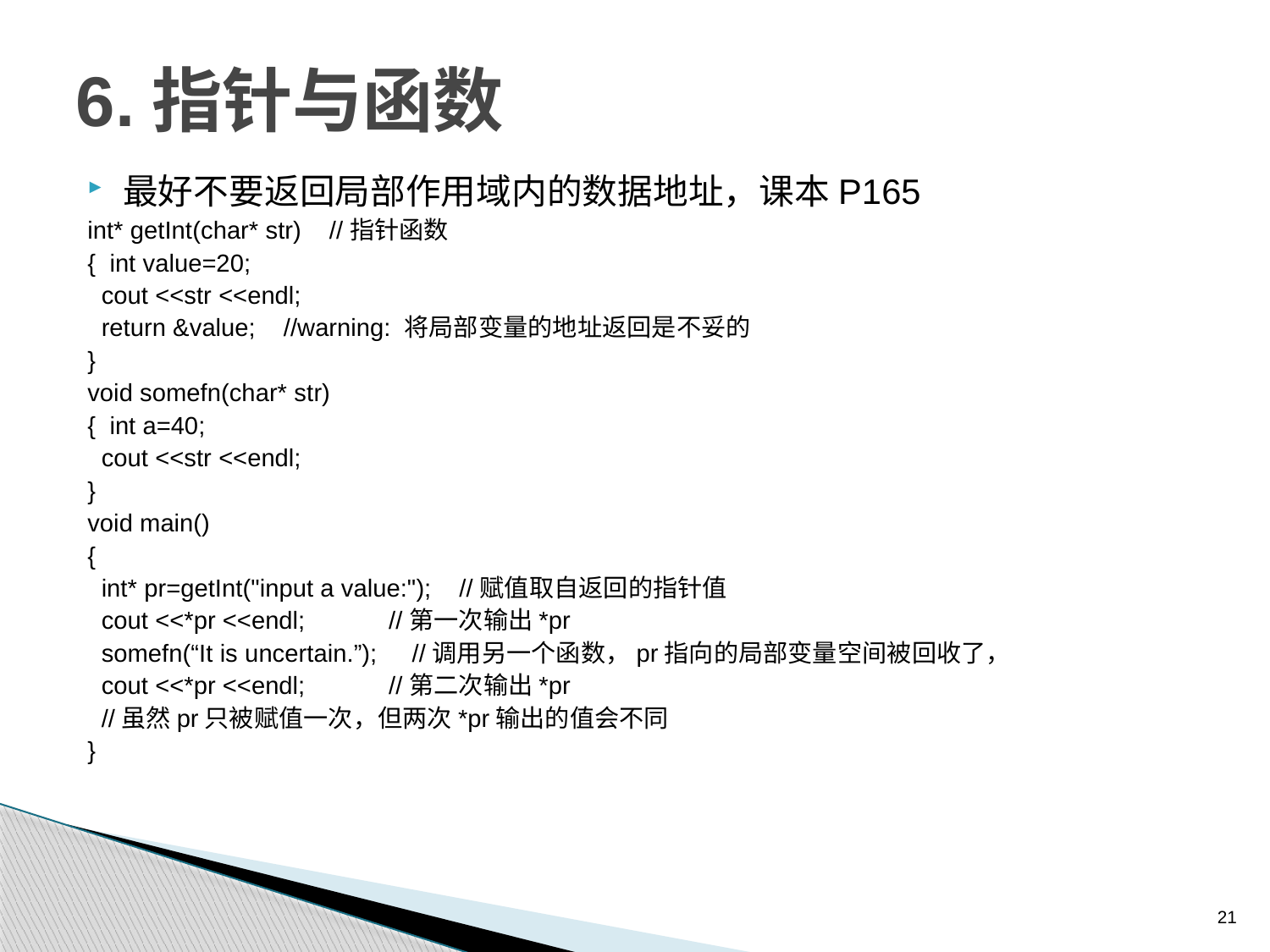

# 6.指针与函数
最好不要返回局部作用域内的数据地址，课本P165
int* getInt(char* str)    //指针函数
{  int value=20;
  cout <<str <<endl;
  return &value;    //warning: 将局部变量的地址返回是不妥的
}
void somefn(char* str)
{  int a=40;
  cout <<str <<endl;
}
void main()
{
  int* pr=getInt("input a value:");    //赋值取自返回的指针值
  cout <<*pr <<endl;            //第一次输出*pr
  somefn(“It is uncertain.”);     //调用另一个函数，pr指向的局部变量空间被回收了，
  cout <<*pr <<endl;            //第二次输出*pr
  //虽然pr只被赋值一次，但两次*pr输出的值会不同
}
21